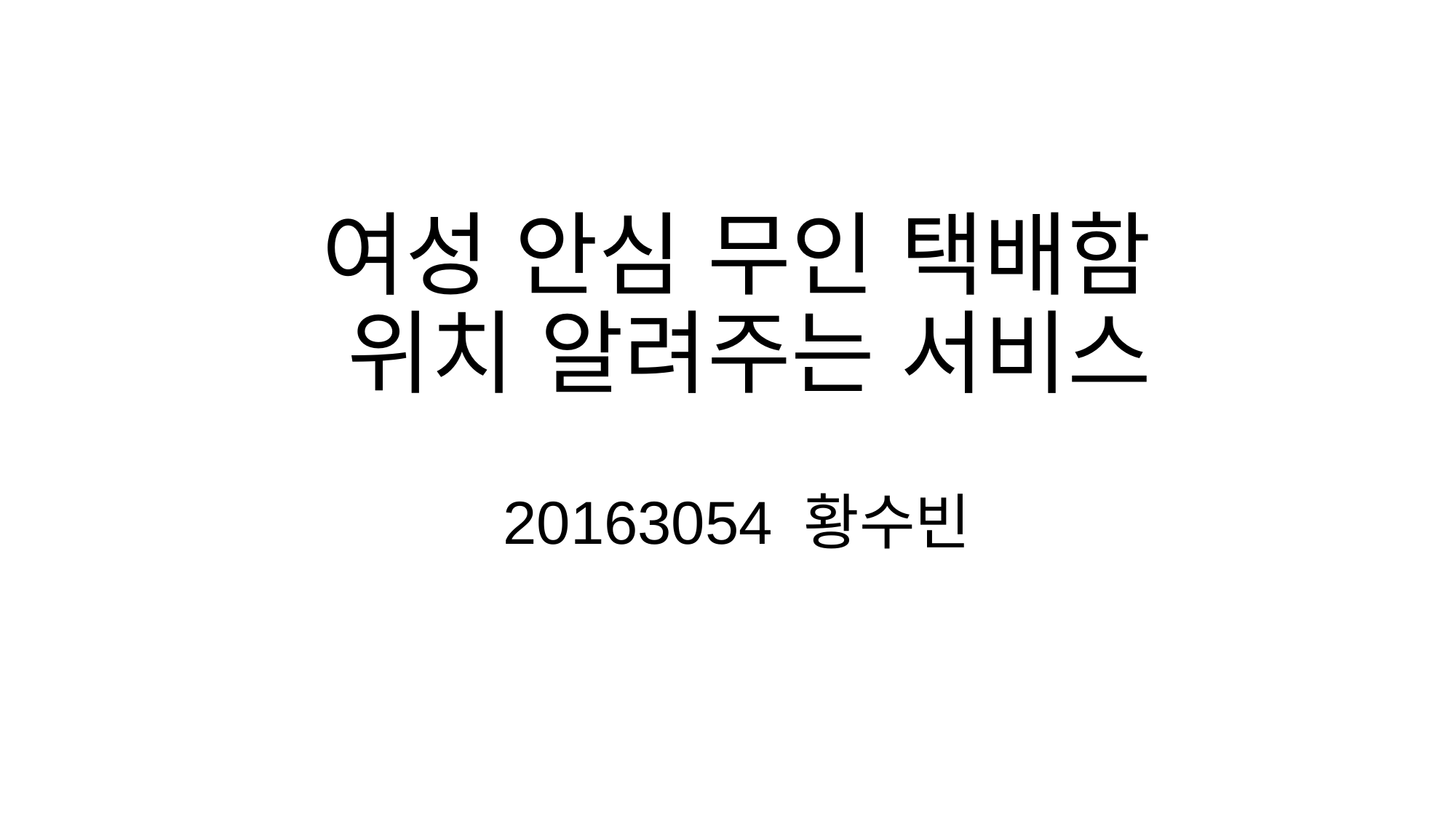

# 여성 안심 무인 택배함 위치 알려주는 서비스
20163054 황수빈